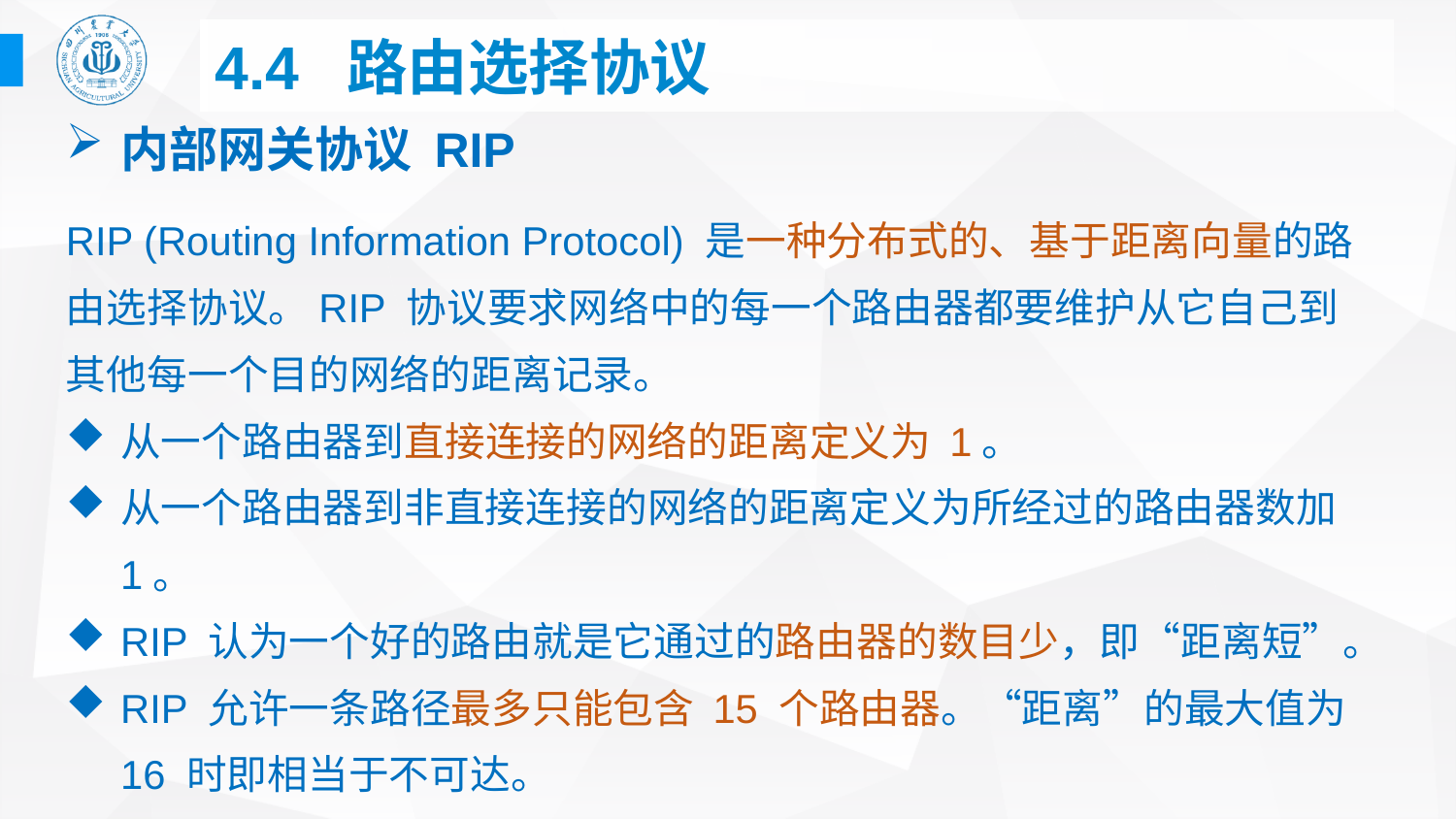

# 4.4  路由选择协议
内部网关协议 RIP
RIP (Routing Information Protocol) 是一种分布式的、基于距离向量的路由选择协议。RIP 协议要求网络中的每一个路由器都要维护从它自己到其他每一个目的网络的距离记录。
从一个路由器到直接连接的网络的距离定义为 1。
从一个路由器到非直接连接的网络的距离定义为所经过的路由器数加 1。
RIP 认为一个好的路由就是它通过的路由器的数目少，即“距离短”。
RIP 允许一条路径最多只能包含 15 个路由器。“距离”的最大值为 16 时即相当于不可达。